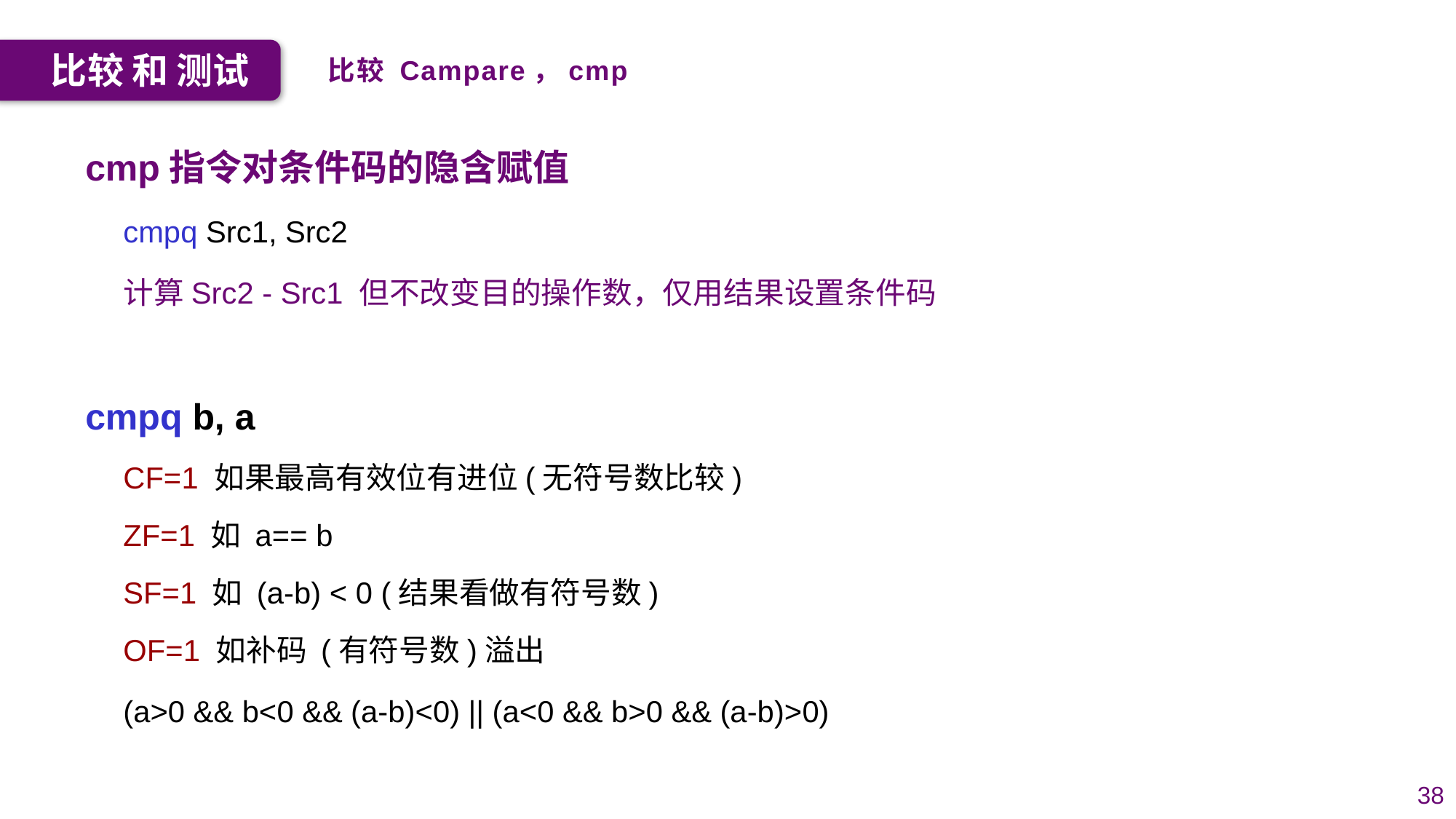

比较 和 测试
比较 Campare，cmp
cmp指令对条件码的隐含赋值
cmpq Src1, Src2
计算Src2 - Src1 但不改变目的操作数，仅用结果设置条件码

cmpq b, a
CF=1 如果最高有效位有进位(无符号数比较)
ZF=1 如 a== b
SF=1 如 (a-b) < 0 (结果看做有符号数)
OF=1 如补码 (有符号数)溢出
(a>0 && b<0 && (a-b)<0) || (a<0 && b>0 && (a-b)>0)
38